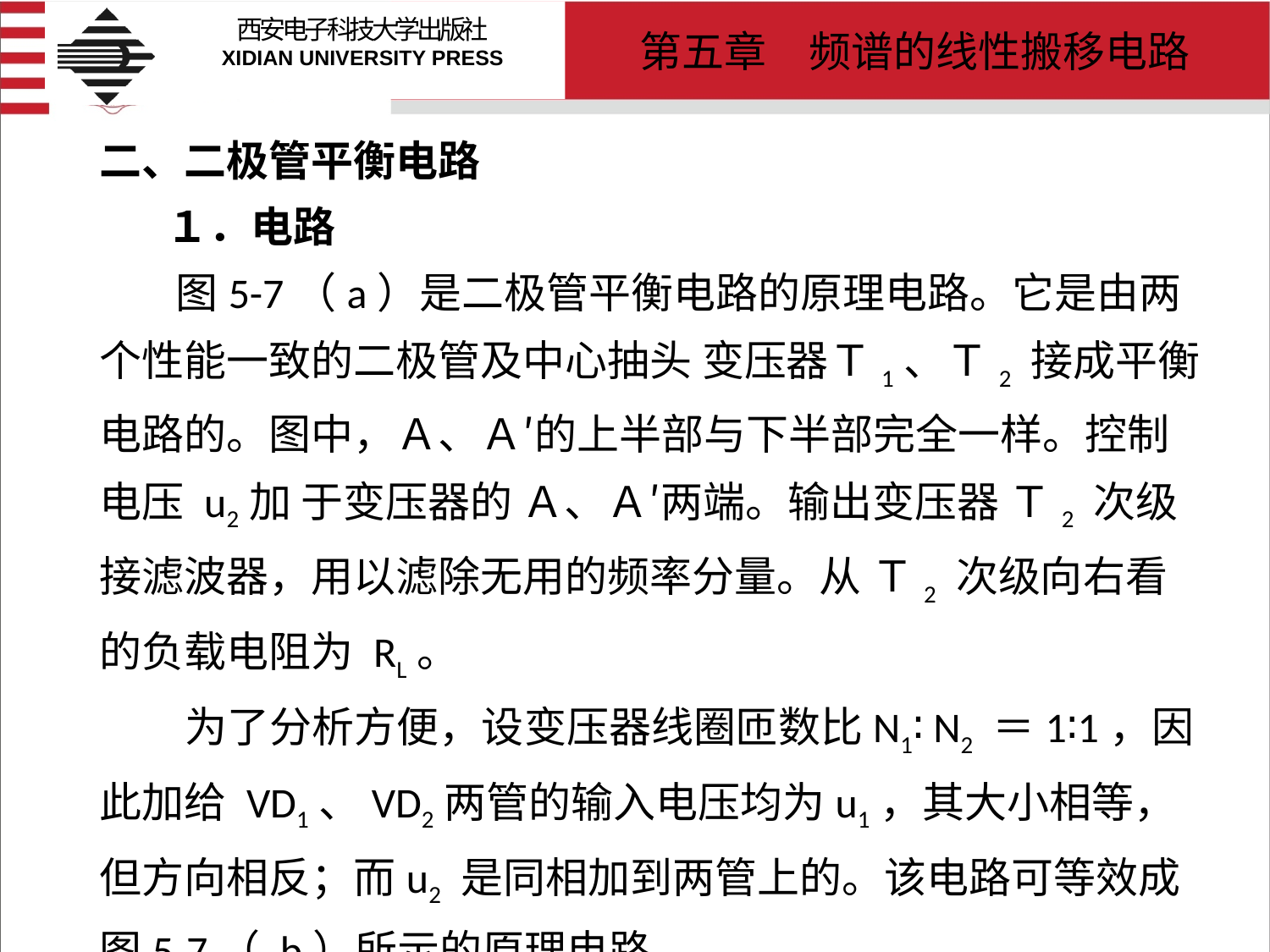

# 二、二极管平衡电路 １．电路 图5-7（a）是二极管平衡电路的原理电路。它是由两个性能一致的二极管及中心抽头 变压器Ｔ1、Ｔ2 接成平衡电路的。图中，Ａ、Ａ′的上半部与下半部完全一样。控制电压 u2加 于变压器的 Ａ、Ａ′两端。输出变压器 Ｔ2 次级接滤波器，用以滤除无用的频率分量。从 Ｔ2 次级向右看的负载电阻为 RL。 为了分析方便，设变压器线圈匝数比N1∶ N2 ＝1∶1，因此加给 VD1、VD2两管的输入电压均为u1，其大小相等，但方向相反；而u2 是同相加到两管上的。该电路可等效成图5-7（ b）所示的原理电路。